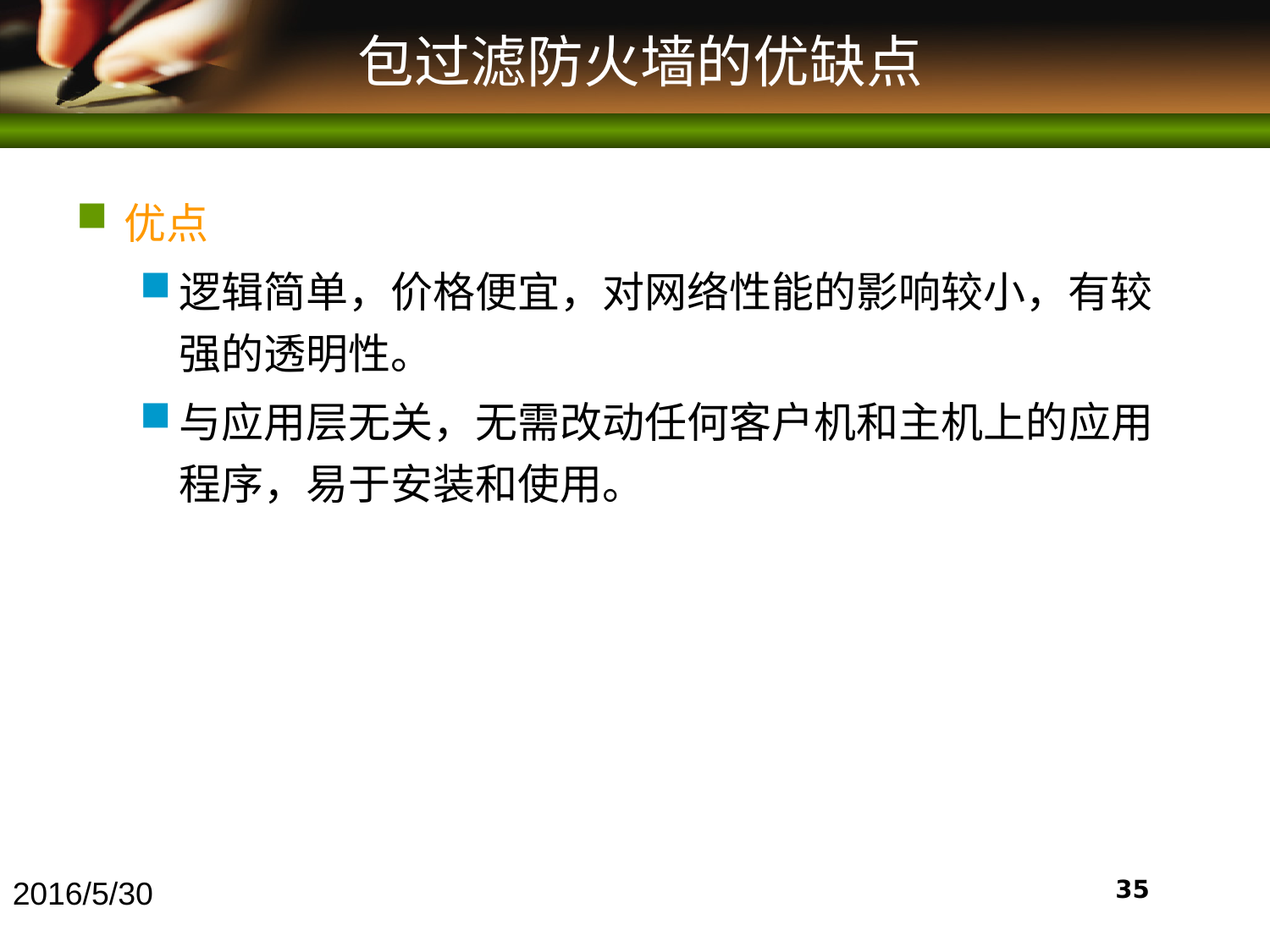

# 包过滤防火墙的优缺点
优点
逻辑简单，价格便宜，对网络性能的影响较小，有较强的透明性。
与应用层无关，无需改动任何客户机和主机上的应用程序，易于安装和使用。
2016/5/30

35